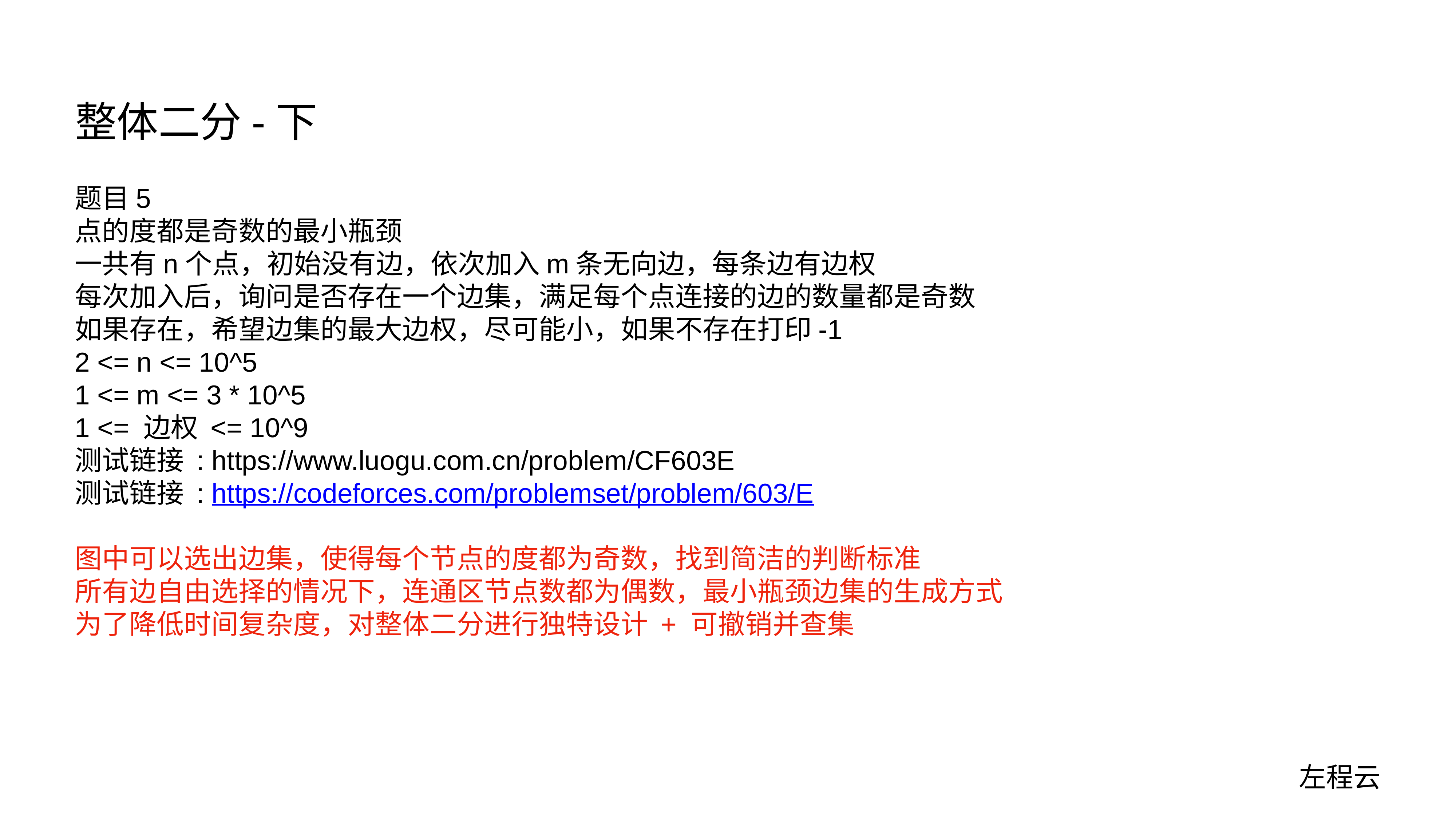

# 整体二分-下
题目5
点的度都是奇数的最小瓶颈
一共有n个点，初始没有边，依次加入m条无向边，每条边有边权
每次加入后，询问是否存在一个边集，满足每个点连接的边的数量都是奇数
如果存在，希望边集的最大边权，尽可能小，如果不存在打印-1
2 <= n <= 10^5
1 <= m <= 3 * 10^5
1 <= 边权 <= 10^9
测试链接 : https://www.luogu.com.cn/problem/CF603E
测试链接 : https://codeforces.com/problemset/problem/603/E

图中可以选出边集，使得每个节点的度都为奇数，找到简洁的判断标准
所有边自由选择的情况下，连通区节点数都为偶数，最小瓶颈边集的生成方式
为了降低时间复杂度，对整体二分进行独特设计 + 可撤销并查集
左程云